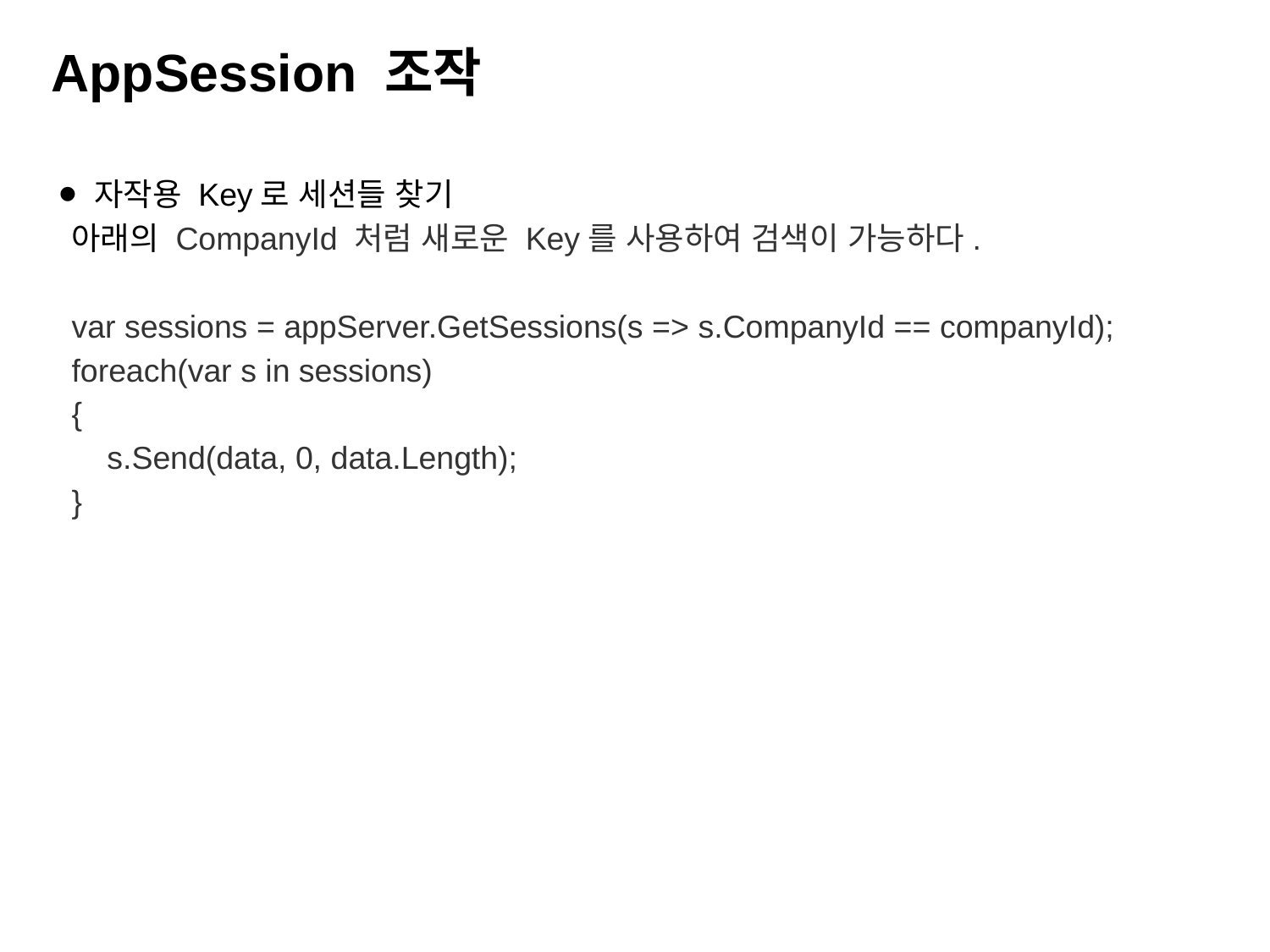

AppSession 조작
 자작용 Key로 세션들 찾기
아래의 CompanyId 처럼 새로운 Key를 사용하여 검색이 가능하다.
var sessions = appServer.GetSessions(s => s.CompanyId == companyId);
foreach(var s in sessions)
{
    s.Send(data, 0, data.Length);
}